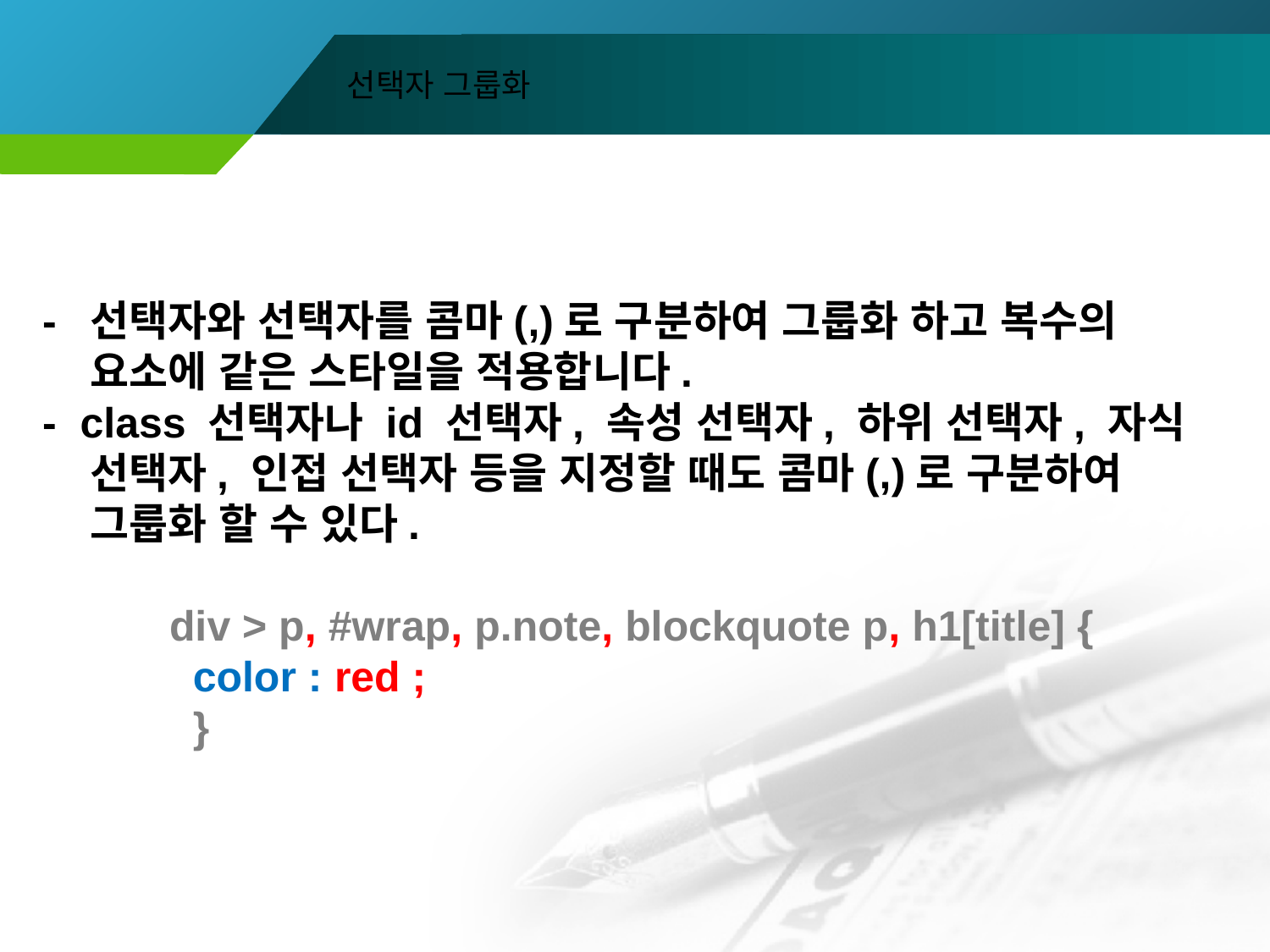

# 선택자 그룹화

-  선택자와 선택자를 콤마(,)로 구분하여 그룹화 하고 복수의 요소에 같은 스타일을 적용합니다.
-  class 선택자나 id 선택자, 속성 선택자, 하위 선택자, 자식 선택자, 인접 선택자 등을 지정할 때도 콤마(,)로 구분하여 그룹화 할 수 있다.

div > p, #wrap, p.note, blockquote p, h1[title] {
  color : red ;
  }